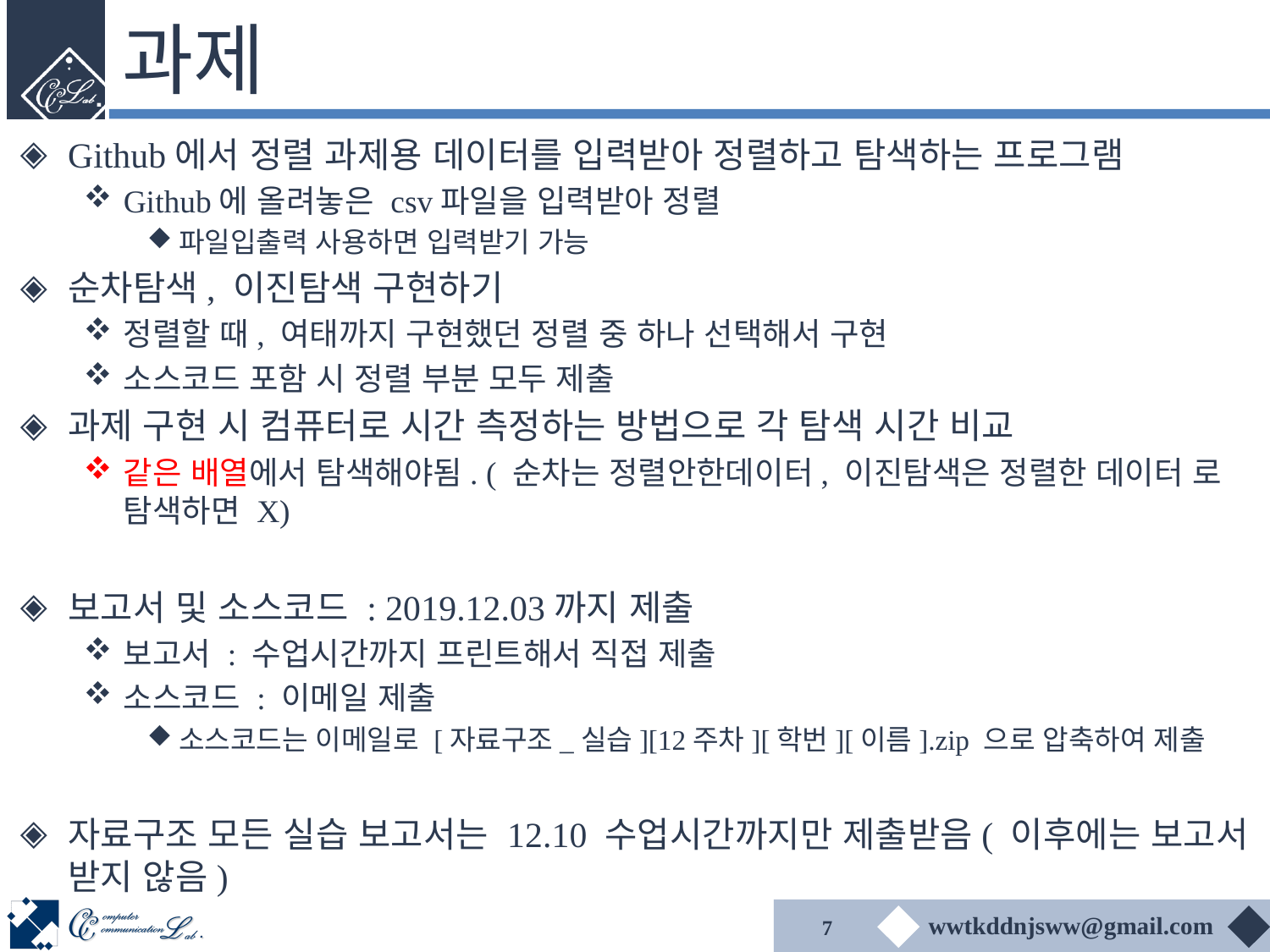

# 과제
Github에서 정렬 과제용 데이터를 입력받아 정렬하고 탐색하는 프로그램
Github에 올려놓은 csv파일을 입력받아 정렬
파일입출력 사용하면 입력받기 가능
순차탐색, 이진탐색 구현하기
정렬할 때, 여태까지 구현했던 정렬 중 하나 선택해서 구현
소스코드 포함 시 정렬 부분 모두 제출
과제 구현 시 컴퓨터로 시간 측정하는 방법으로 각 탐색 시간 비교
같은 배열에서 탐색해야됨. ( 순차는 정렬안한데이터, 이진탐색은 정렬한 데이터 로 탐색하면 X)

보고서 및 소스코드 : 2019.12.03까지 제출
보고서 : 수업시간까지 프린트해서 직접 제출
소스코드 : 이메일 제출
소스코드는 이메일로 [자료구조_실습][12주차][학번][이름].zip 으로 압축하여 제출

자료구조 모든 실습 보고서는 12.10 수업시간까지만 제출받음( 이후에는 보고서 받지 않음)